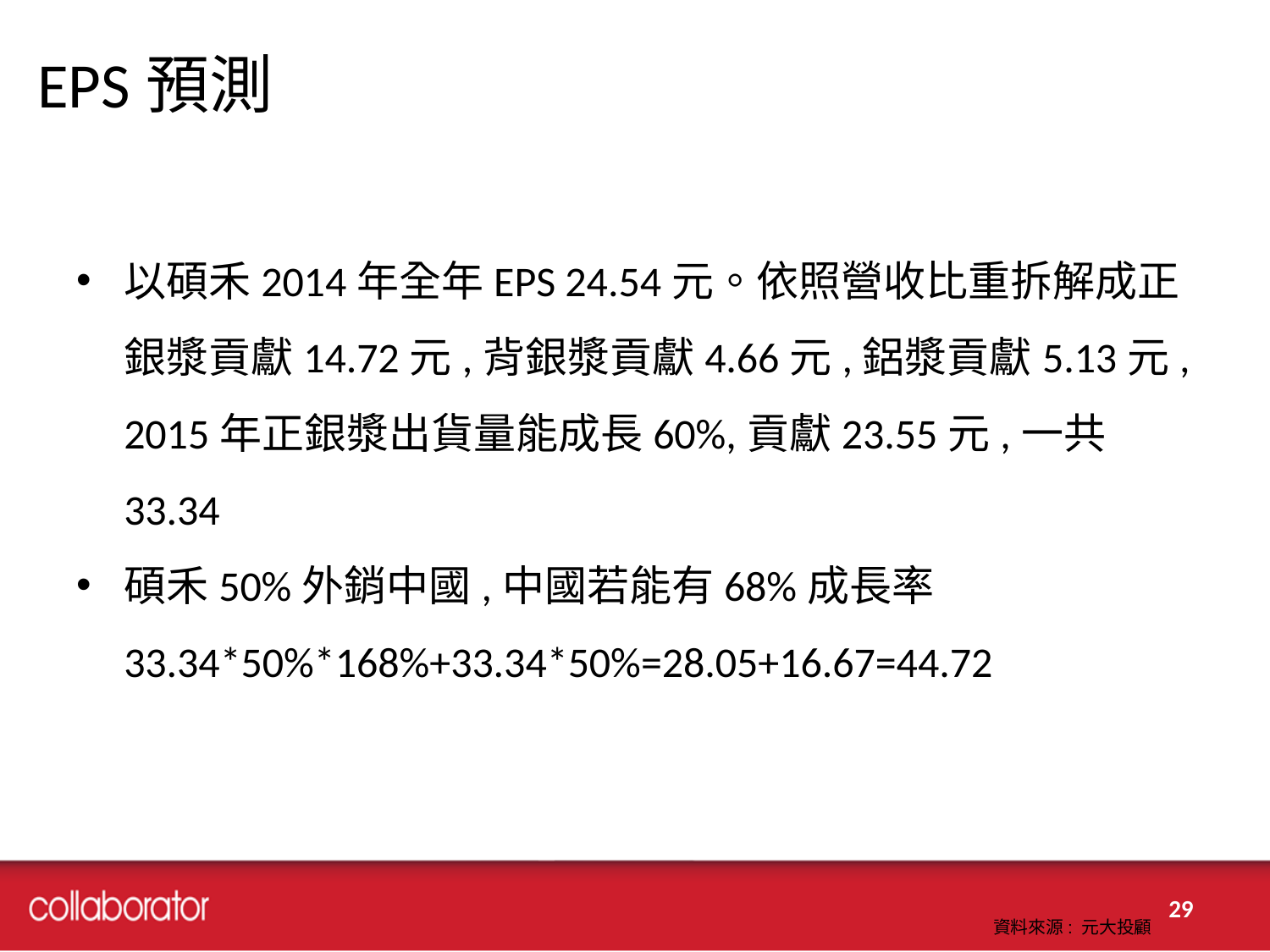

EPS預測
以碩禾2014年全年EPS 24.54元。依照營收比重拆解成正銀漿貢獻14.72元,背銀漿貢獻4.66元,鋁漿貢獻5.13元, 2015年正銀漿出貨量能成長60%,貢獻23.55元,一共33.34
碩禾50%外銷中國,中國若能有68%成長率33.34*50%*168%+33.34*50%=28.05+16.67=44.72

29
資料來源: 元大投顧